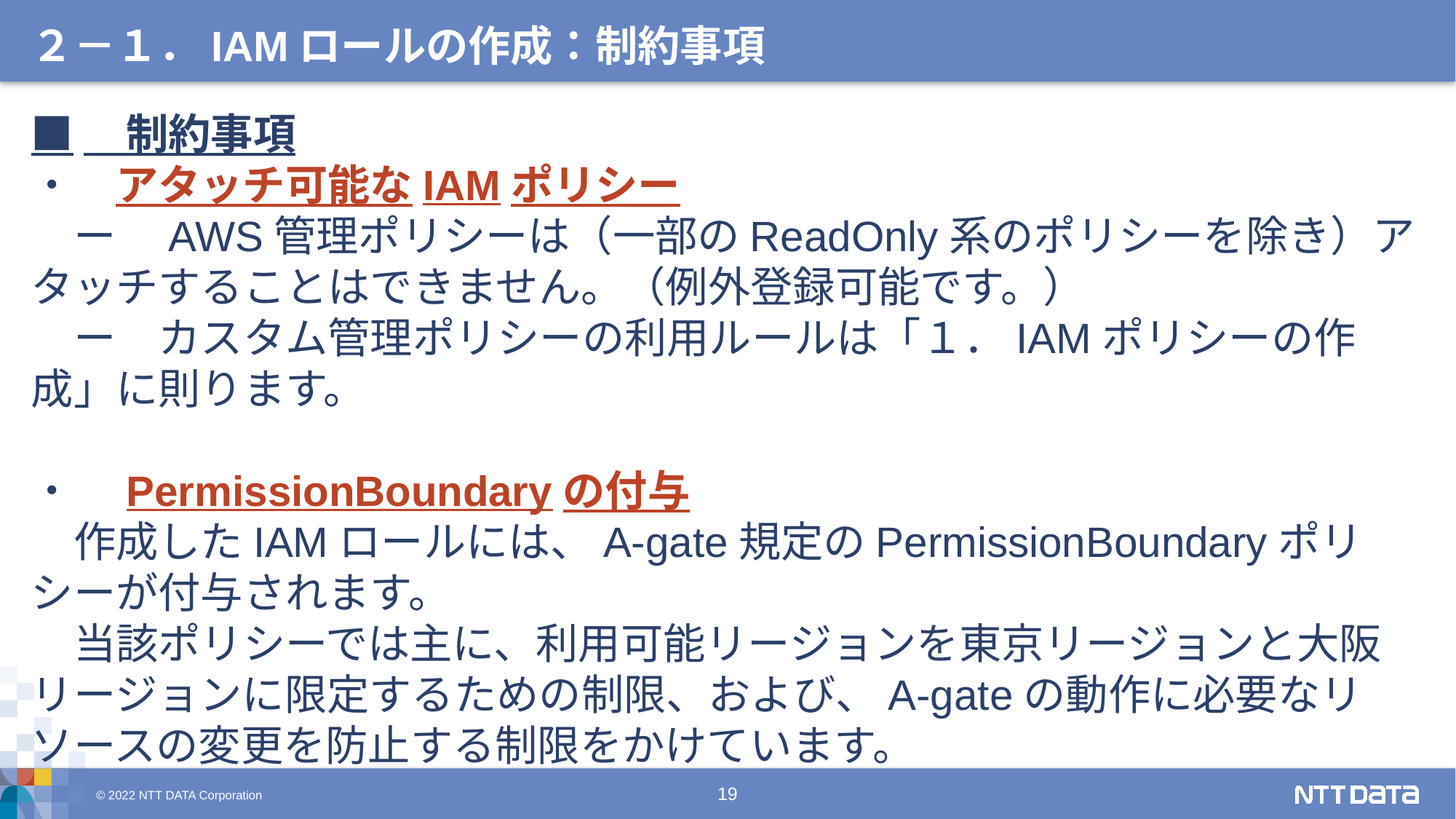

２－１．IAMロールの作成：制約事項
■　制約事項
・　アタッチ可能なIAMポリシー
　ー　AWS管理ポリシーは（一部のReadOnly系のポリシーを除き）アタッチすることはできません。（例外登録可能です。）
　ー　カスタム管理ポリシーの利用ルールは「１．IAMポリシーの作成」に則ります。

・　PermissionBoundaryの付与
　作成したIAMロールには、A-gate規定のPermissionBoundaryポリシーが付与されます。
　当該ポリシーでは主に、利用可能リージョンを東京リージョンと大阪リージョンに限定するための制限、および、A-gateの動作に必要なリソースの変更を防止する制限をかけています。